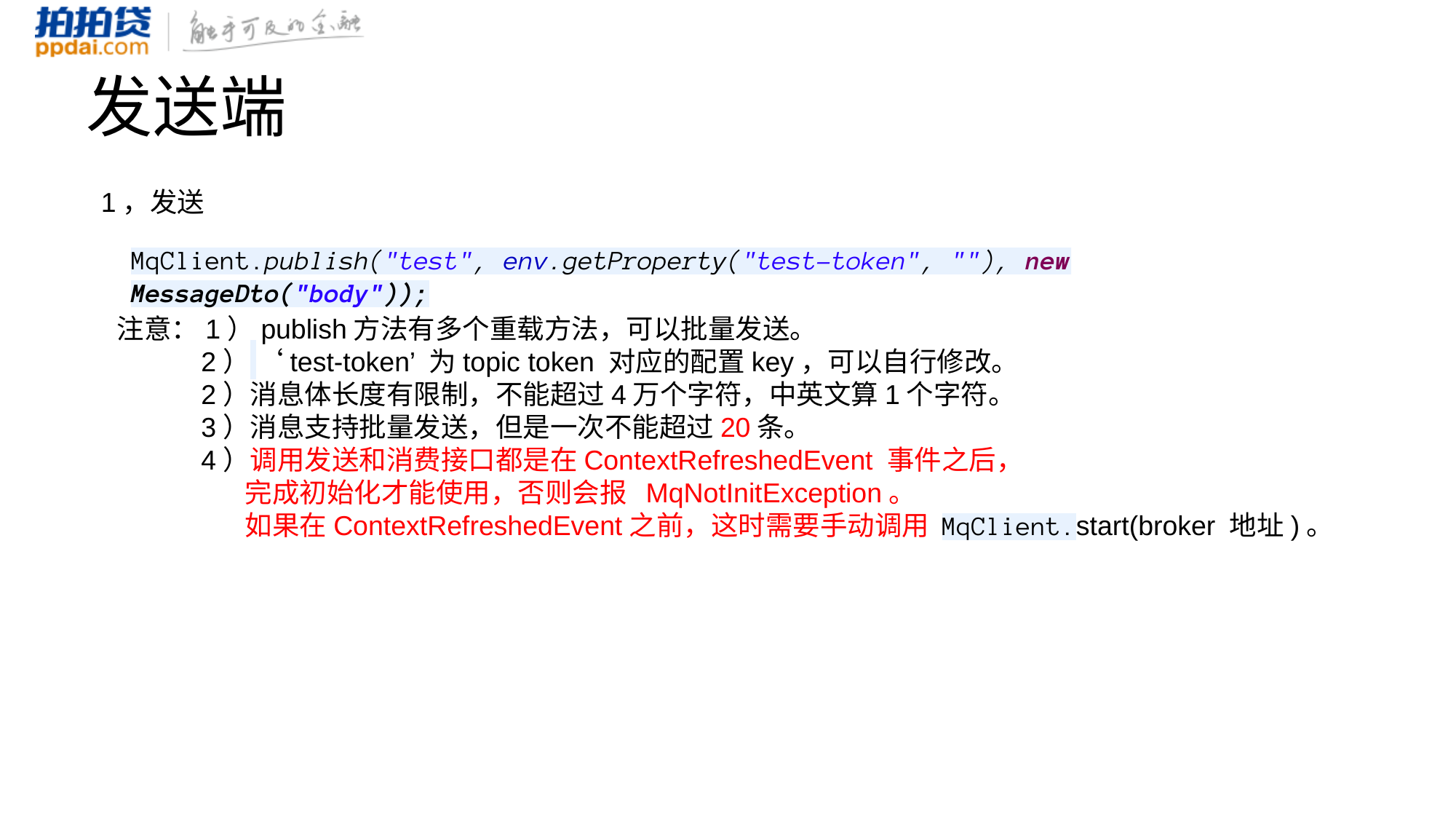

# 发送端
1，发送
MqClient.publish("test", env.getProperty("test-token", ""), new MessageDto("body"));
注意：1）publish方法有多个重载方法，可以批量发送。
           2） ‘test-token’ 为topic token 对应的配置key，可以自行修改。
           2）消息体长度有限制，不能超过4万个字符，中英文算1个字符。
           3）消息支持批量发送，但是一次不能超过20条。
           4）调用发送和消费接口都是在ContextRefreshedEvent 事件之后，
	  完成初始化才能使用，否则会报  MqNotInitException。
	  如果在ContextRefreshedEvent之前，这时需要手动调用 MqClient.start(broker 地址)。